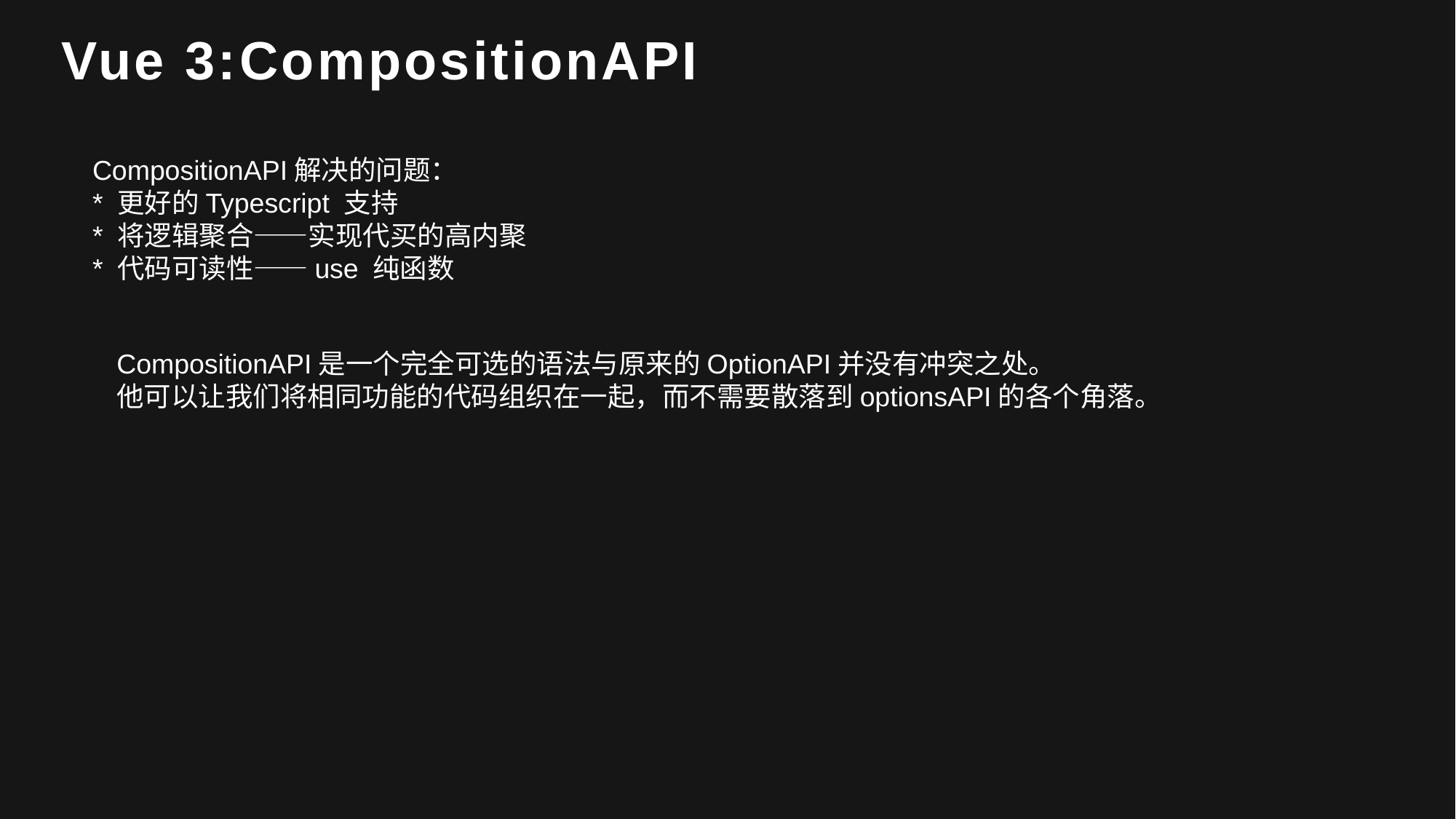

# Vue 3:CompositionAPI
CompositionAPI解决的问题：
* 更好的Typescript 支持
* 将逻辑聚合——实现代买的高内聚
* 代码可读性——use 纯函数
CompositionAPI是一个完全可选的语法与原来的OptionAPI并没有冲突之处。
他可以让我们将相同功能的代码组织在一起，而不需要散落到optionsAPI的各个角落。